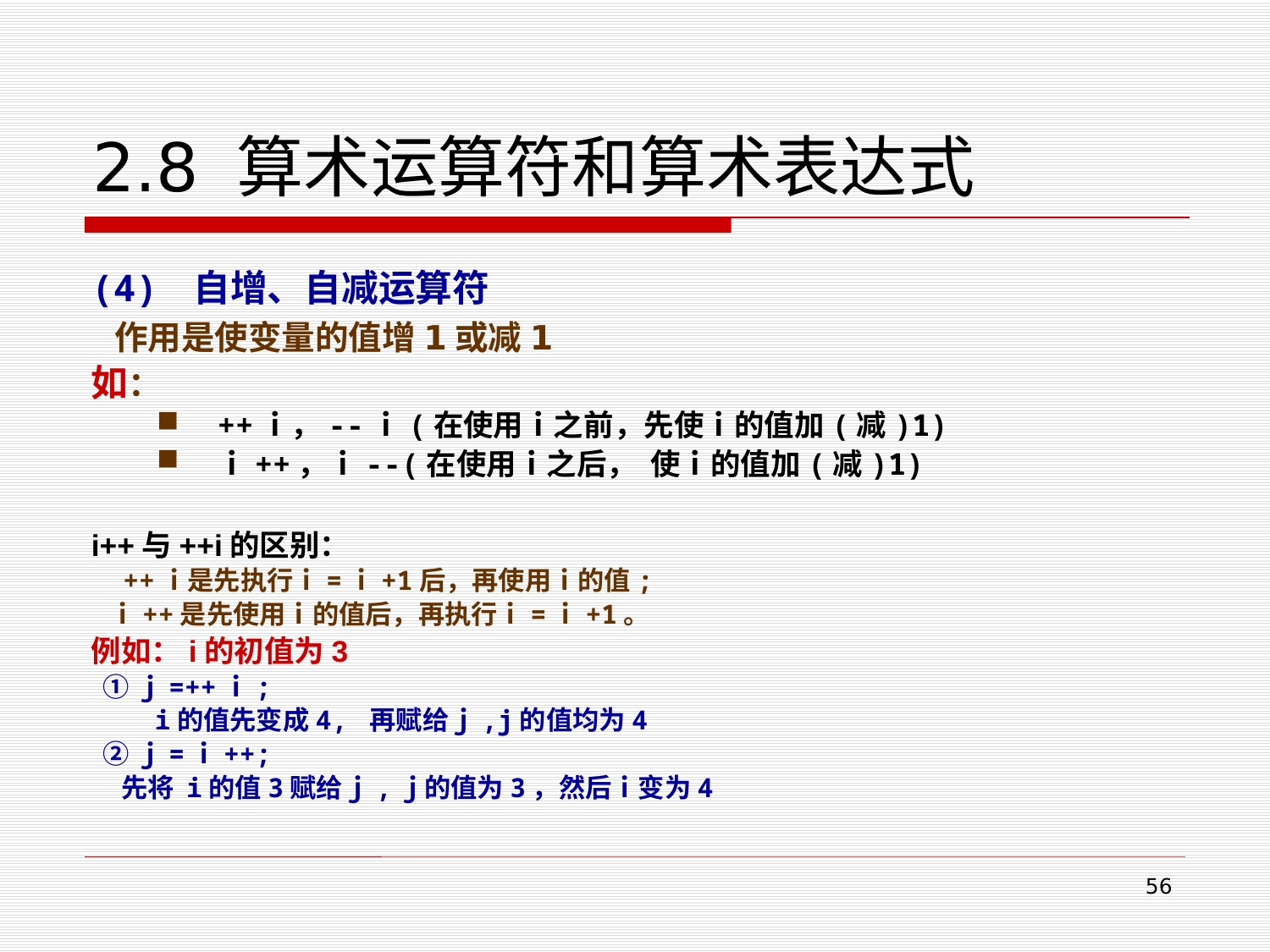

# 2.8 算术运算符和算术表达式
(4) 自增、自减运算符
  作用是使变量的值增1或减1
如：
++ｉ，--ｉ(在使用ｉ之前，先使ｉ的值加(减)1)
ｉ++，ｉ--(在使用ｉ之后，  使ｉ的值加(减)1)

i++与++i的区别：
  ++ｉ是先执行ｉ=ｉ+1后，再使用ｉ的值;
  ｉ++是先使用ｉ的值后，再执行ｉ=ｉ+1。
例如：i的初值为3
  ①ｊ=++ｉ;
    i的值先变成4, 再赋给ｊ,j的值均为4
  ②ｊ=ｉ++;
    先将 i的值3赋给ｊ,ｊ的值为3，然后ｉ变为4
56